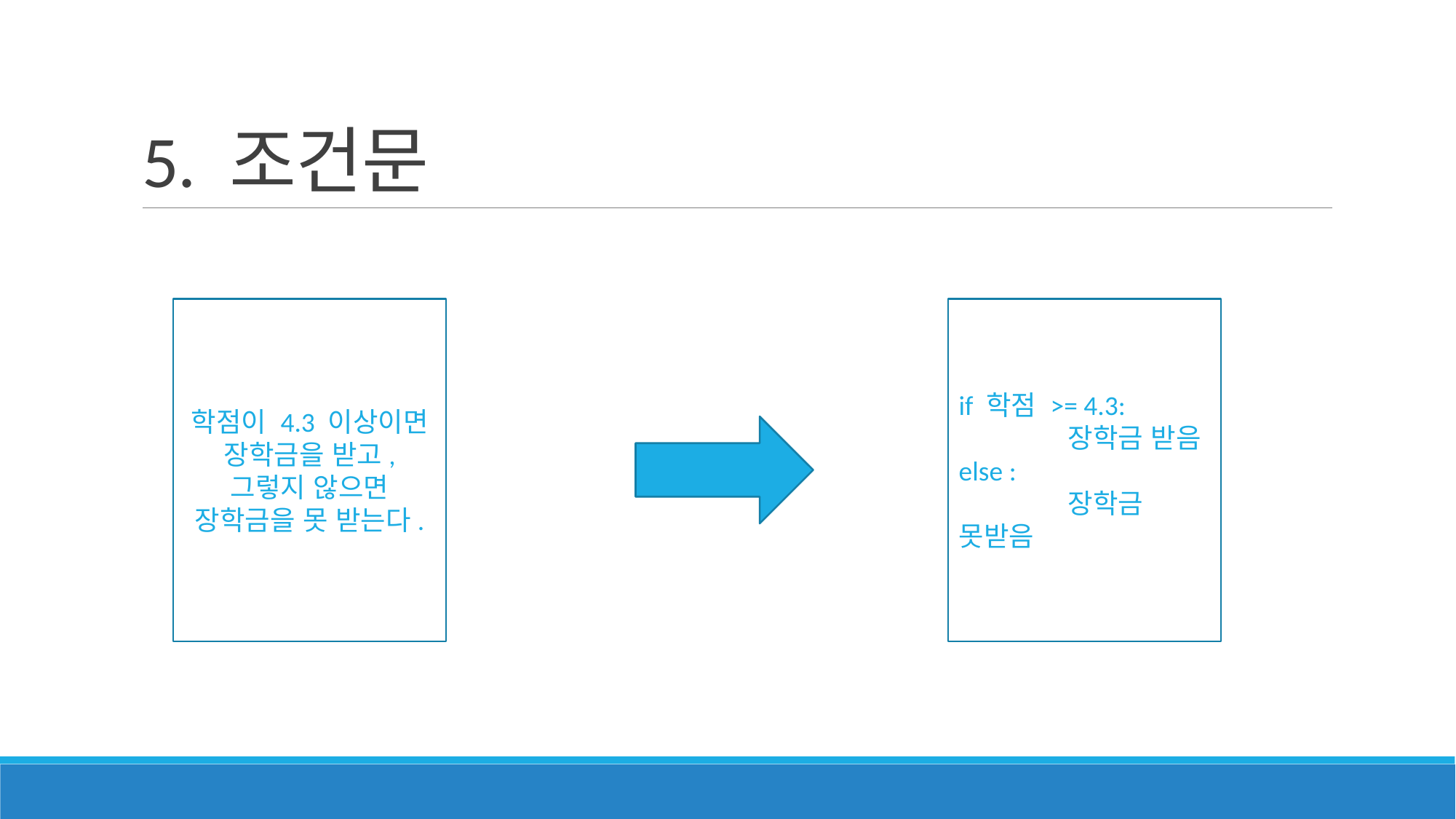

# 5. 조건문
학점이 4.3 이상이면 장학금을 받고, 그렇지 않으면 장학금을 못 받는다.
if 학점 >= 4.3:
	장학금 받음
else :
	장학금 못받음